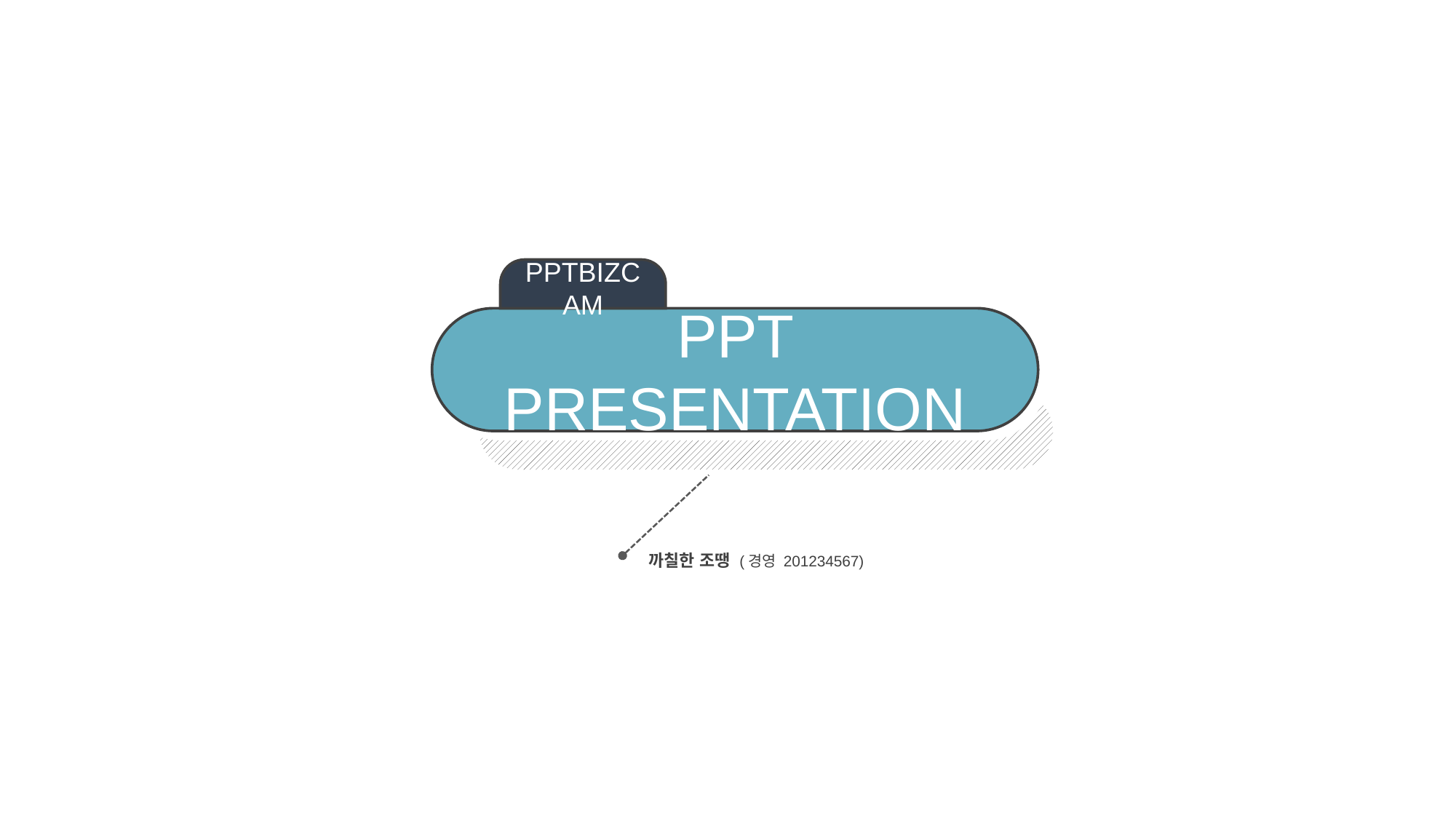

PPTBIZCAM
PPT PRESENTATION

까칠한 조땡 (경영 201234567)